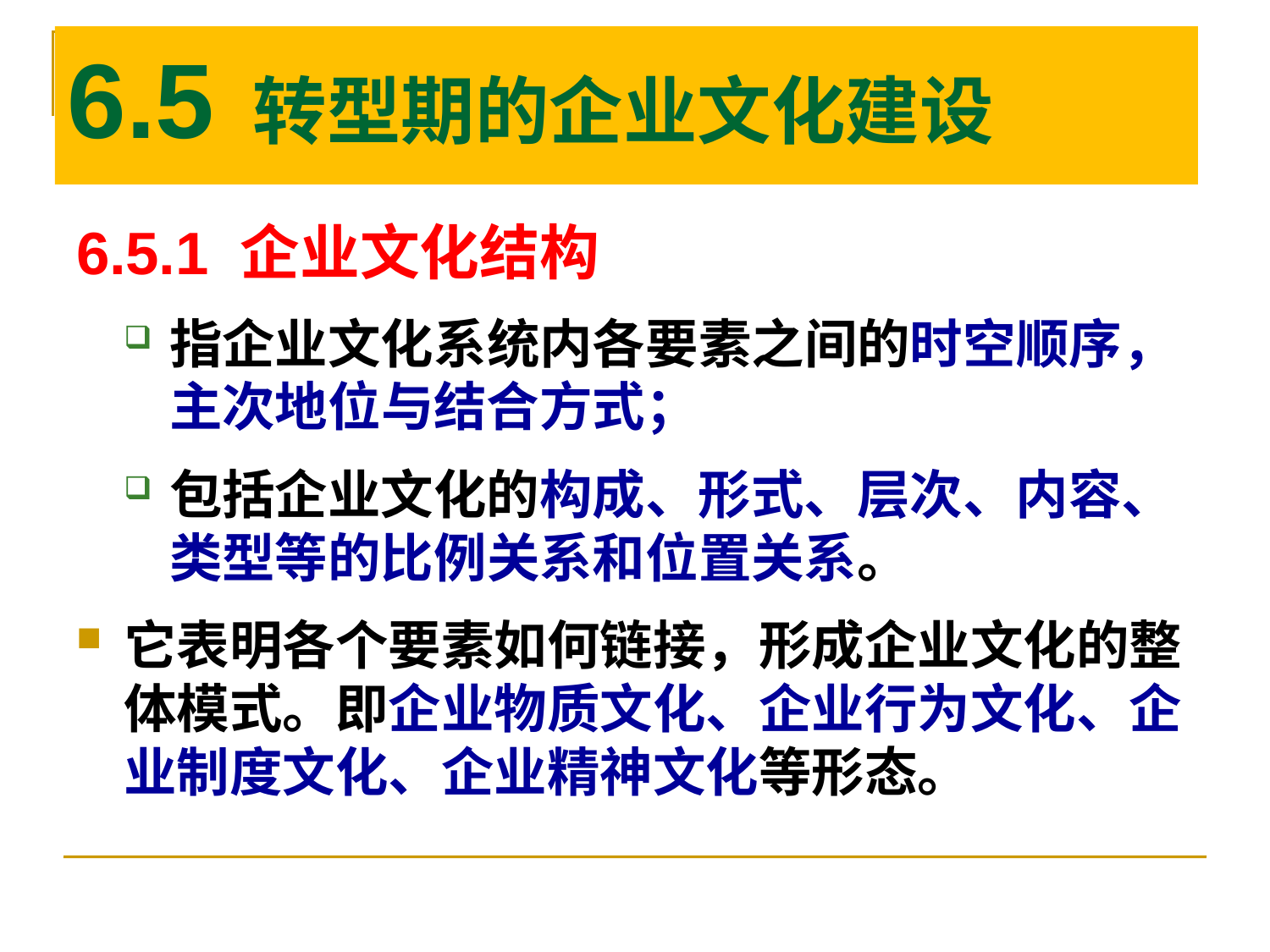

# 6.5 转型期的企业文化建设
6.5.1 企业文化结构
指企业文化系统内各要素之间的时空顺序，主次地位与结合方式；
包括企业文化的构成、形式、层次、内容、类型等的比例关系和位置关系。
它表明各个要素如何链接，形成企业文化的整体模式。即企业物质文化、企业行为文化、企业制度文化、企业精神文化等形态。

68